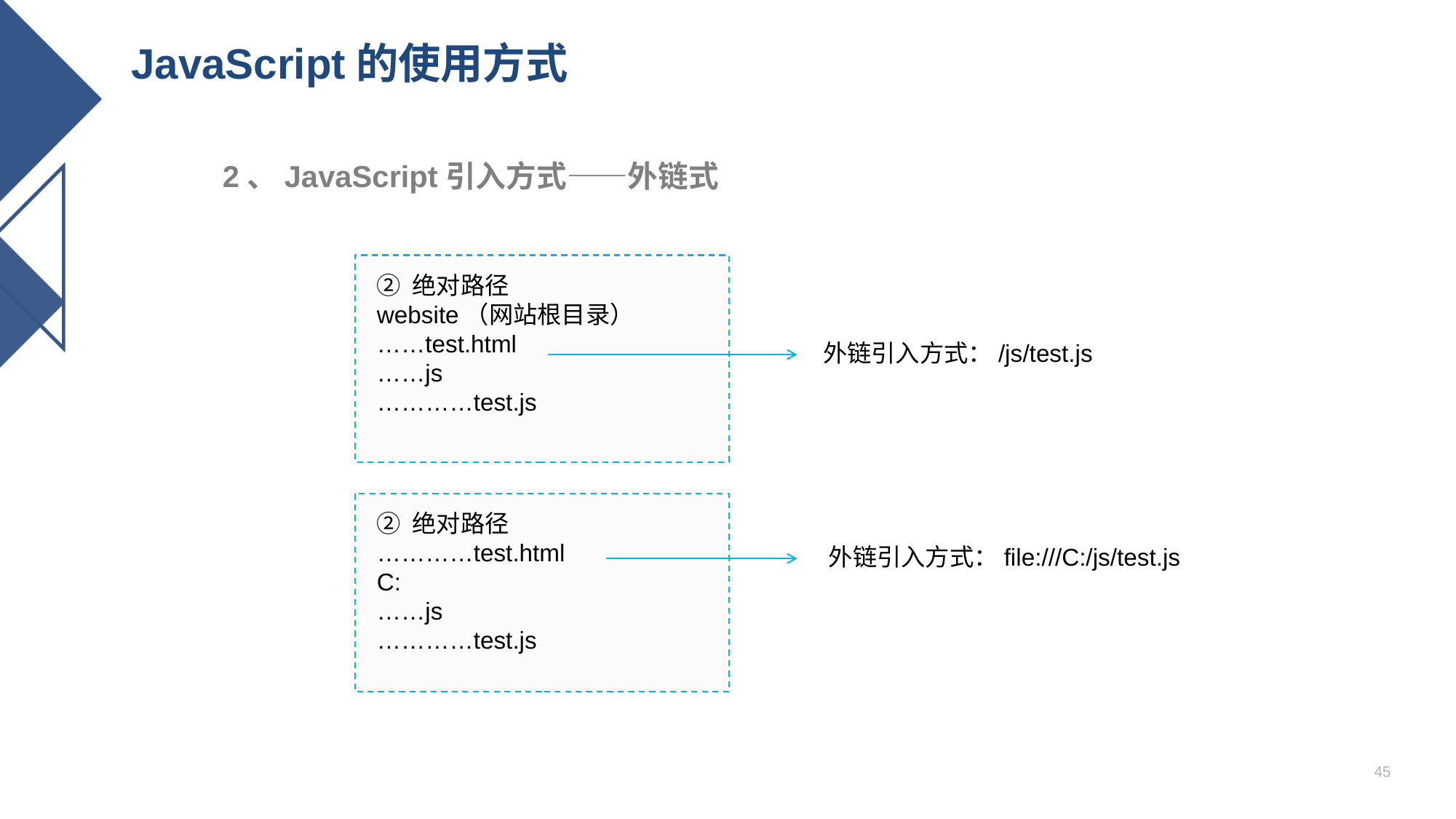

# JavaScript的使用方式
2、JavaScript引入方式——外链式

② 绝对路径
website（网站根目录）
……test.html
……js
…………test.js
外链引入方式：/js/test.js

② 绝对路径
…………test.html
C:
……js
…………test.js
外链引入方式：file:///C:/js/test.js
45